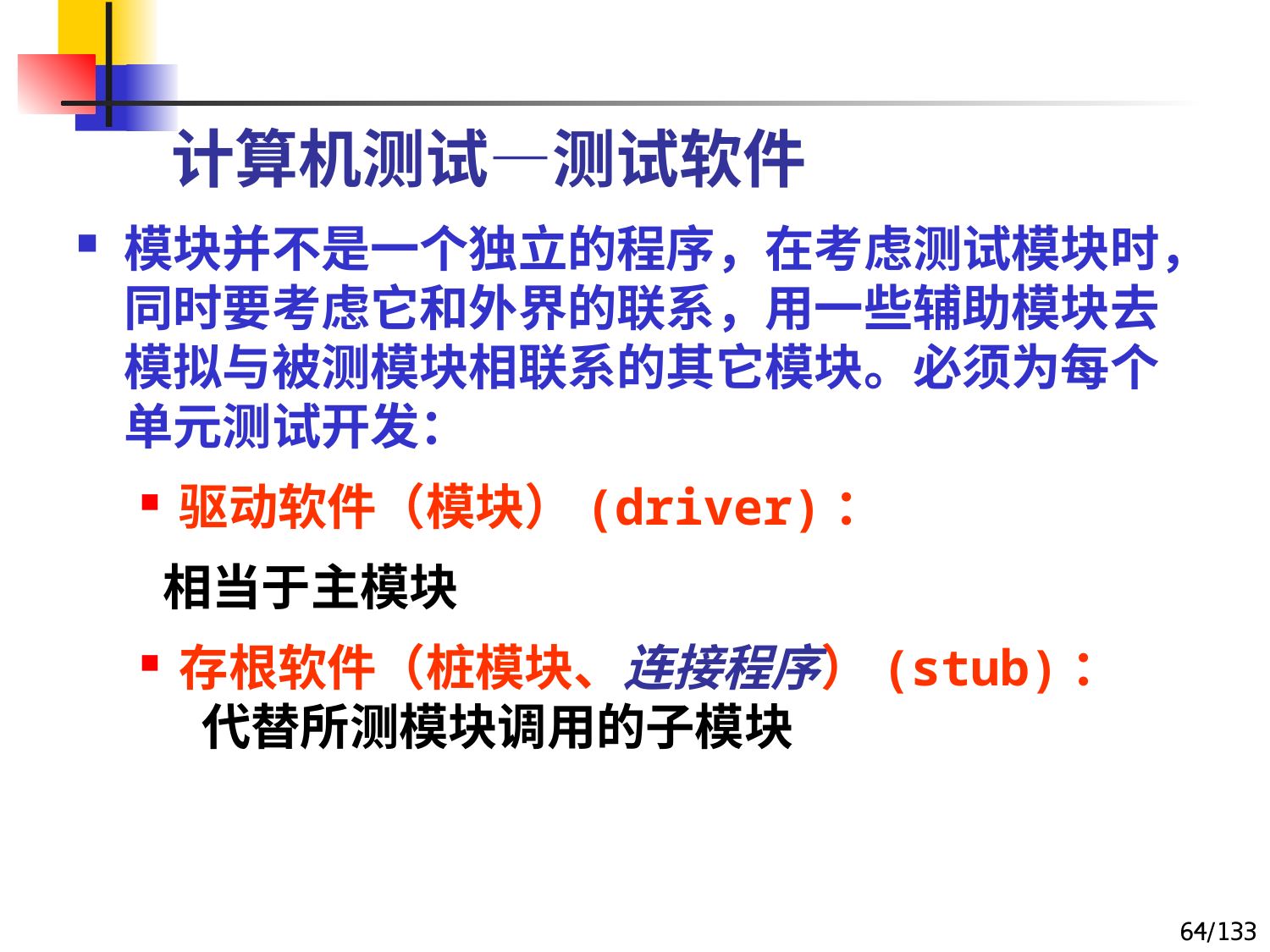

# 计算机测试—测试软件
模块并不是一个独立的程序，在考虑测试模块时，同时要考虑它和外界的联系，用一些辅助模块去模拟与被测模块相联系的其它模块。必须为每个单元测试开发：
驱动软件（模块）(driver)：
 相当于主模块
存根软件（桩模块、连接程序）(stub)：          代替所测模块调用的子模块

64/133